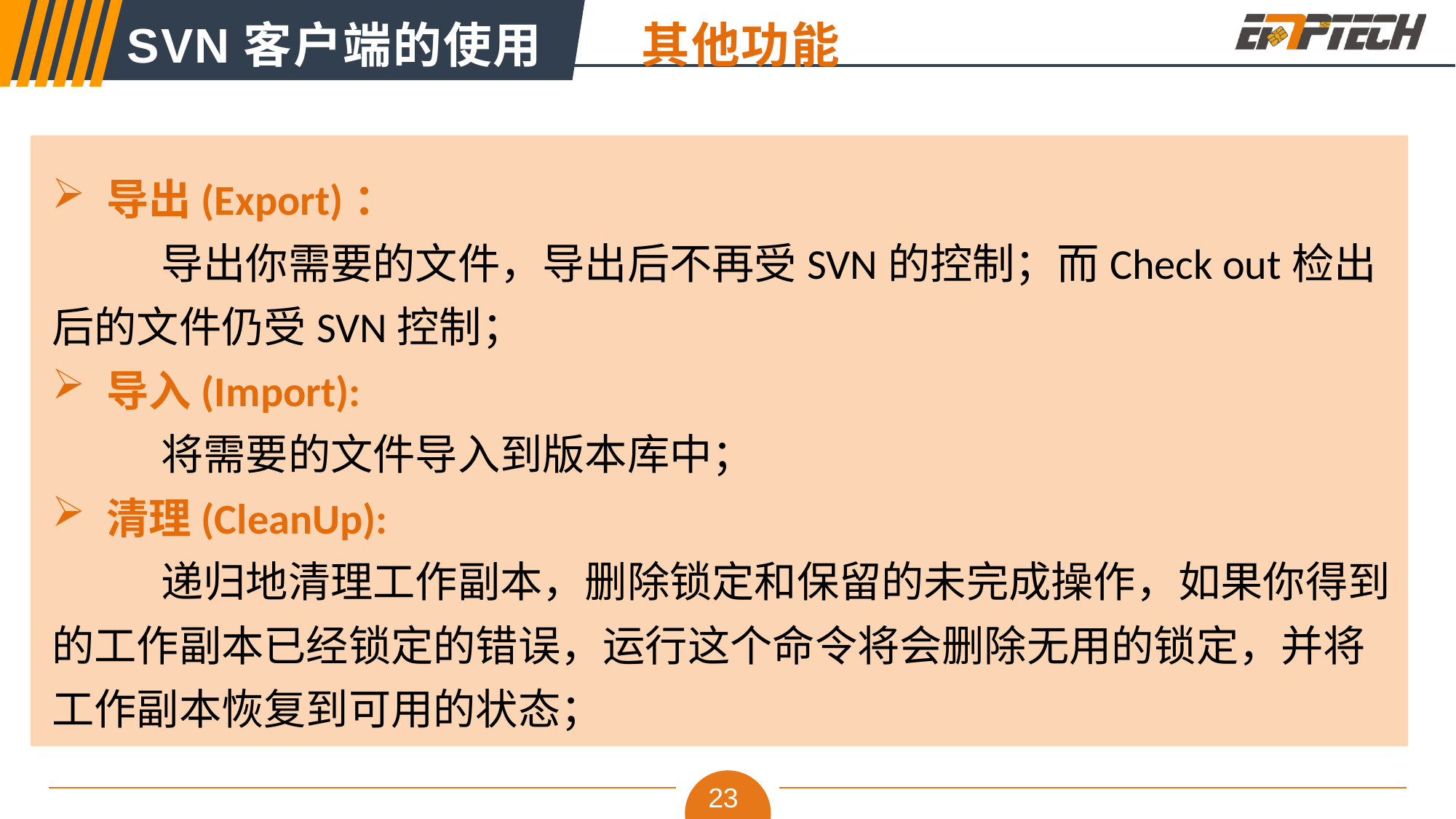

SVN客户端的使用   C其他功能

导出(Export)：
	导出你需要的文件，导出后不再受SVN的控制；而Check out检出后的文件仍受SVN控制；
导入(Import):
	将需要的文件导入到版本库中；
清理(CleanUp):
	递归地清理工作副本，删除锁定和保留的未完成操作，如果你得到的工作副本已经锁定的错误，运行这个命令将会删除无用的锁定，并将工作副本恢复到可用的状态；